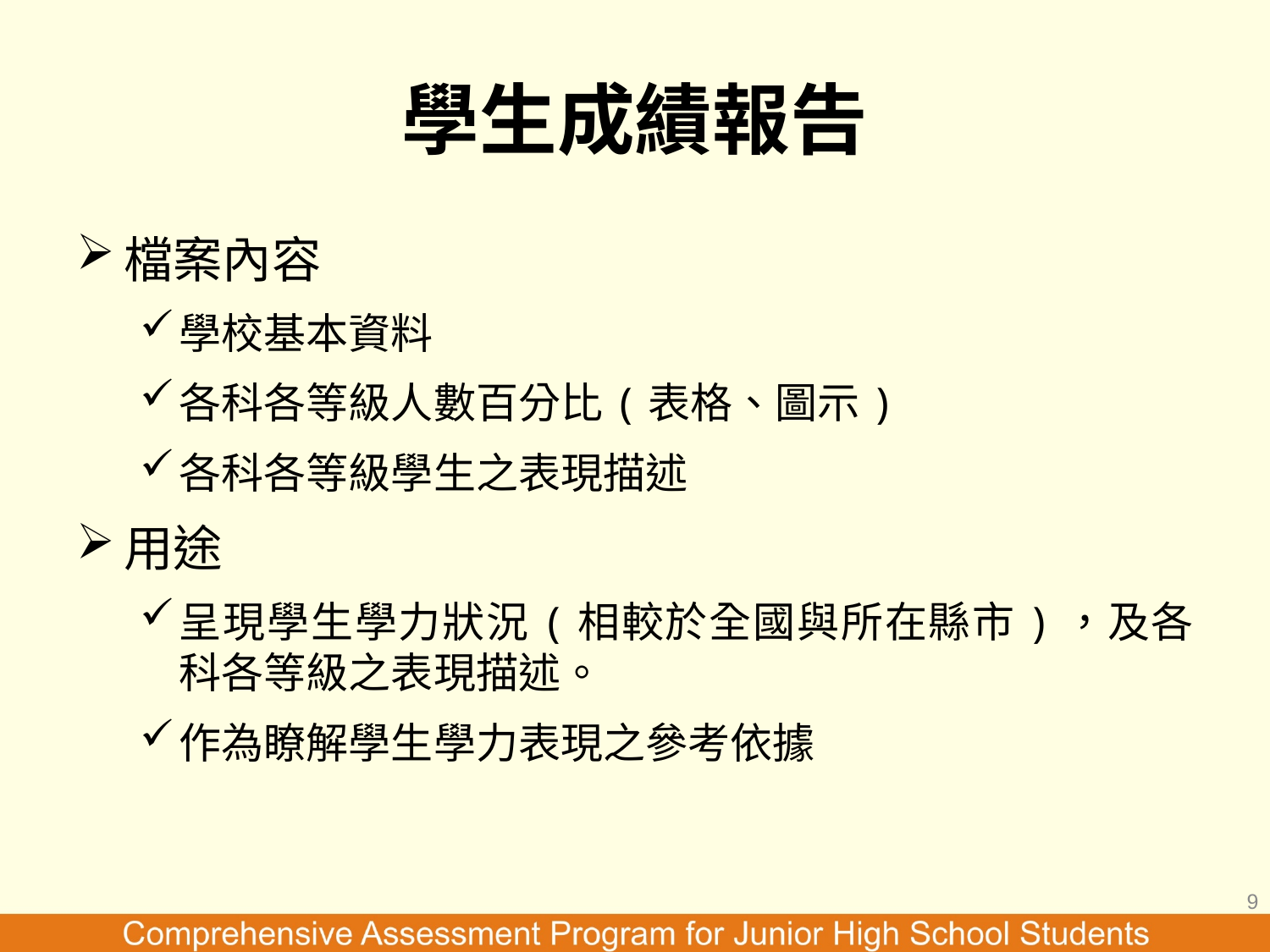

# 學生成績報告
檔案內容
學校基本資料
各科各等級人數百分比(表格、圖示)
各科各等級學生之表現描述
用途
呈現學生學力狀況(相較於全國與所在縣市)，及各科各等級之表現描述。
作為瞭解學生學力表現之參考依據
9